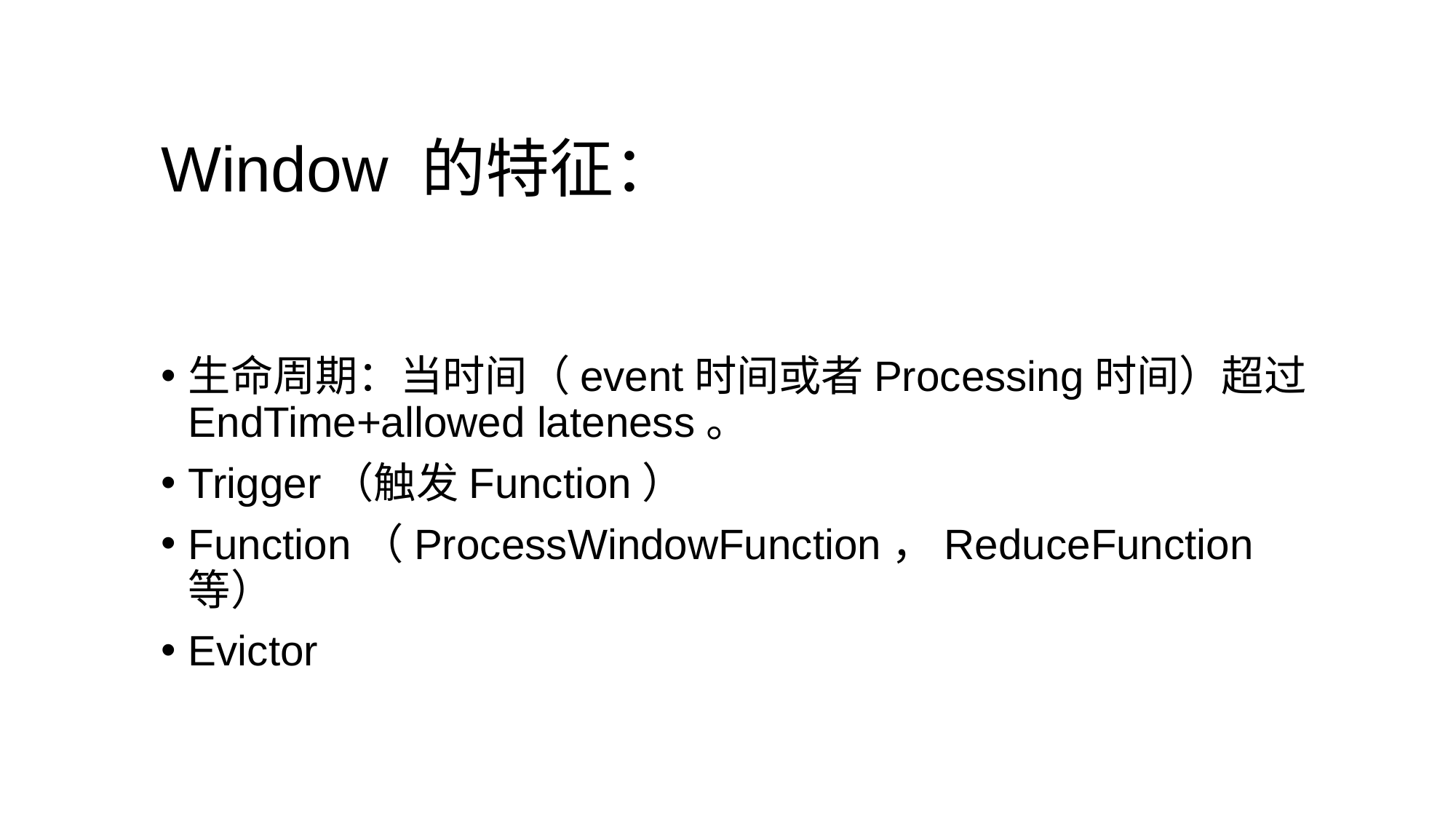

# Window 的特征：
生命周期：当时间（event时间或者Processing时间）超过EndTime+allowed lateness。
Trigger（触发Function）
Function（ProcessWindowFunction，ReduceFunction等）
Evictor